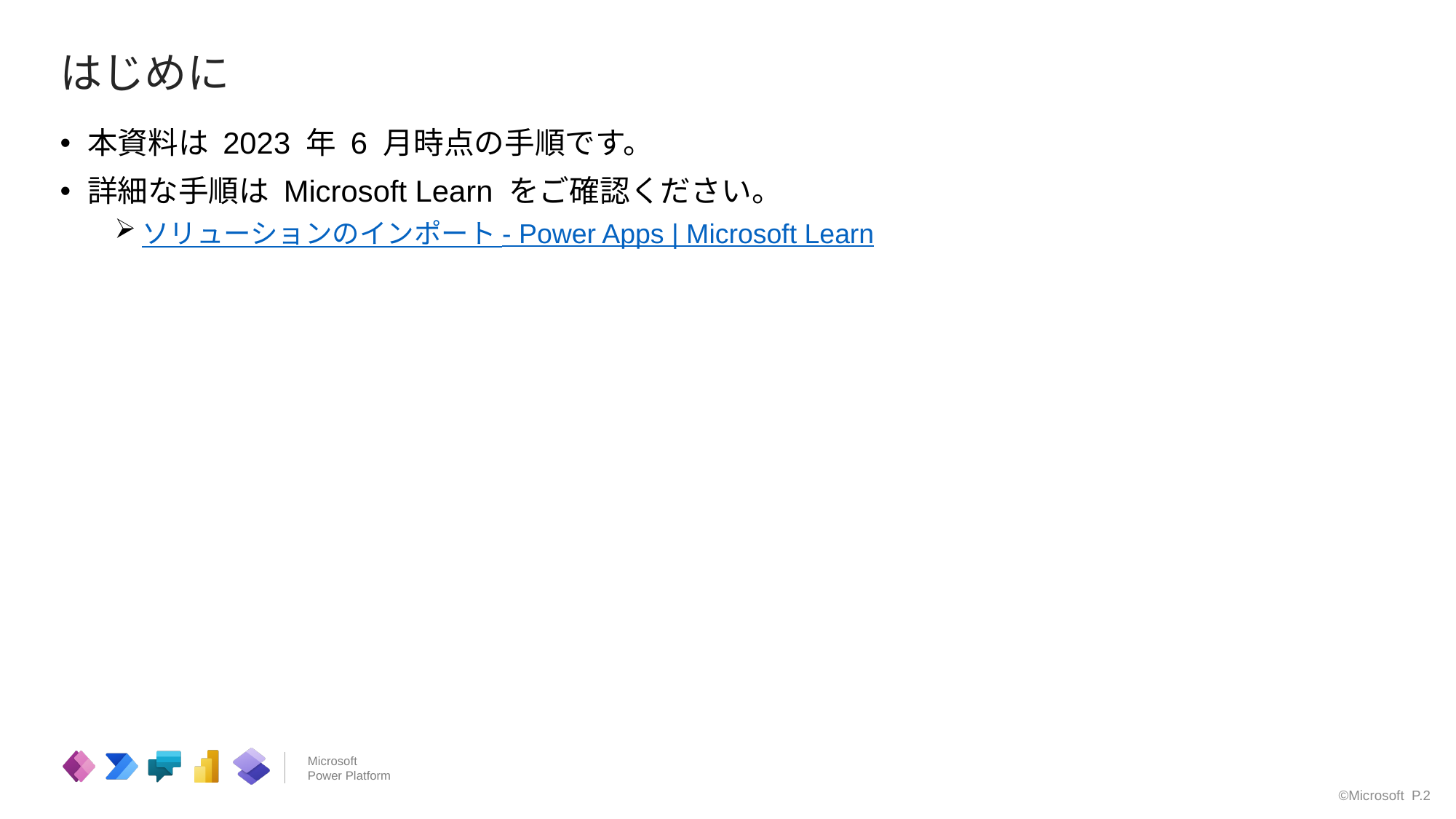

# はじめに
本資料は 2023 年 6 月時点の手順です。
詳細な手順は Microsoft Learn をご確認ください。
ソリューションのインポート - Power Apps | Microsoft Learn

©Microsoft  P.2